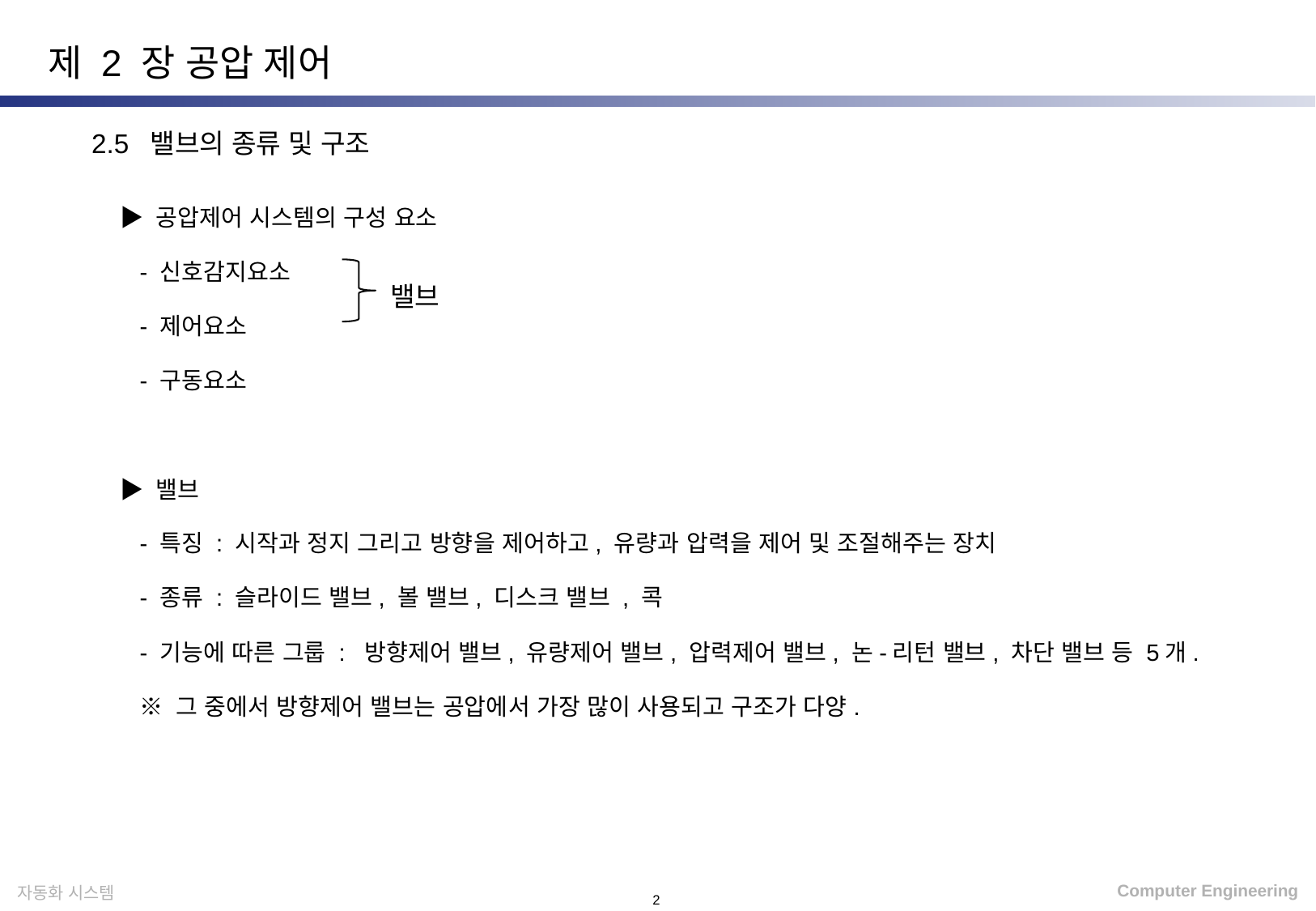

제 2 장 공압 제어
2.5  밸브의 종류 및 구조
▶ 공압제어 시스템의 구성 요소
   - 신호감지요소
   - 제어요소
   - 구동요소

▶ 밸브
   - 특징 : 시작과 정지 그리고 방향을 제어하고, 유량과 압력을 제어 및 조절해주는 장치
   - 종류 : 슬라이드 밸브, 볼 밸브, 디스크 밸브 , 콕
   - 기능에 따른 그룹 :  방향제어 밸브, 유량제어 밸브, 압력제어 밸브, 논-리턴 밸브, 차단 밸브 등 5개.
   ※ 그 중에서 방향제어 밸브는 공압에서 가장 많이 사용되고 구조가 다양.

밸브